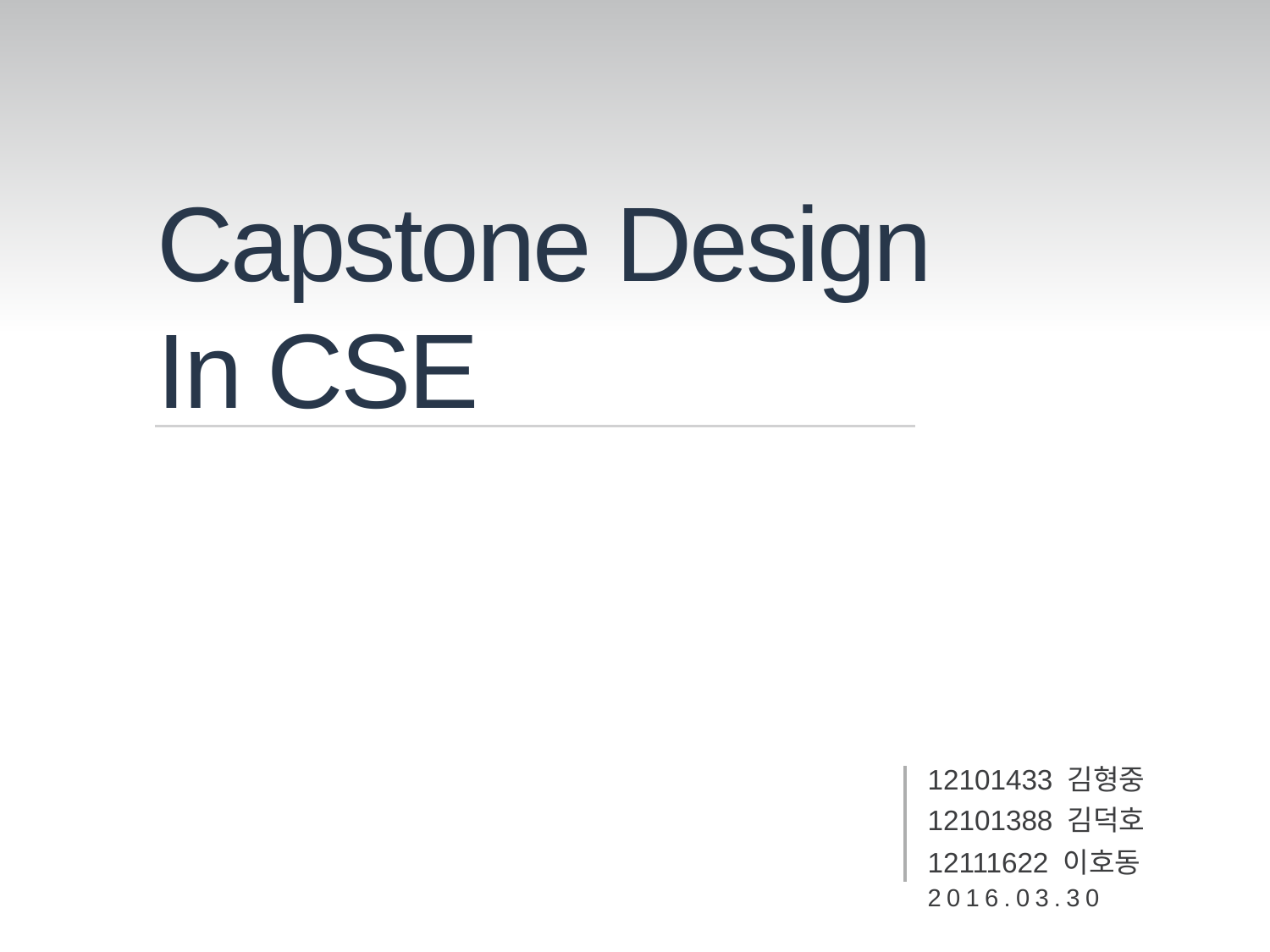

Capstone Design
In CSE
12101433 김형중
12101388 김덕호
12111622 이호동
2016.03.30